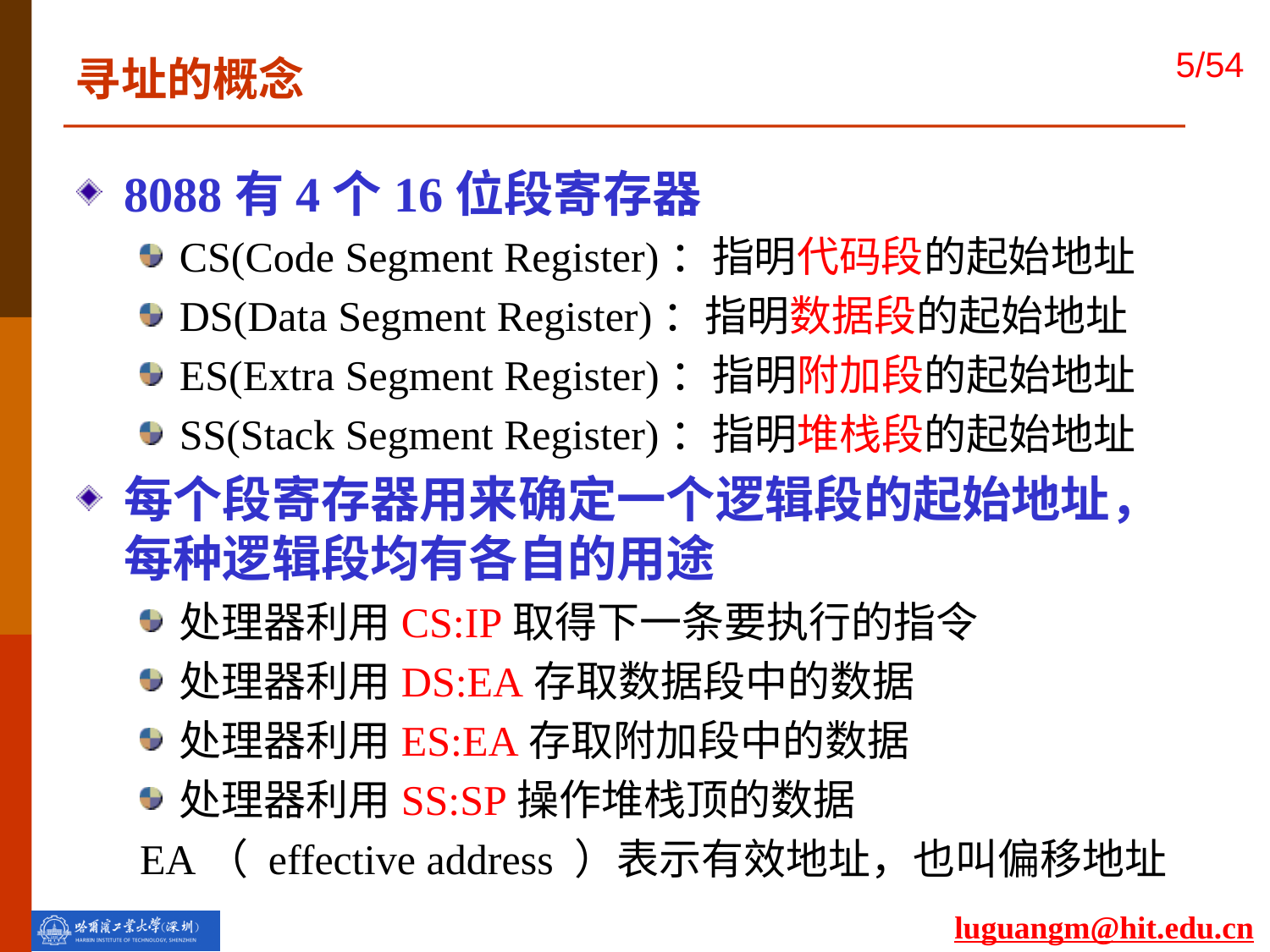

寻址的概念
8088有4个16位段寄存器
CS(Code Segment Register)：指明代码段的起始地址
DS(Data Segment Register)：指明数据段的起始地址
ES(Extra Segment Register)：指明附加段的起始地址
SS(Stack Segment Register)：指明堆栈段的起始地址
每个段寄存器用来确定一个逻辑段的起始地址，每种逻辑段均有各自的用途
处理器利用CS:IP取得下一条要执行的指令
处理器利用DS:EA存取数据段中的数据
处理器利用ES:EA存取附加段中的数据
处理器利用SS:SP操作堆栈顶的数据
EA（ effective address ）表示有效地址，也叫偏移地址